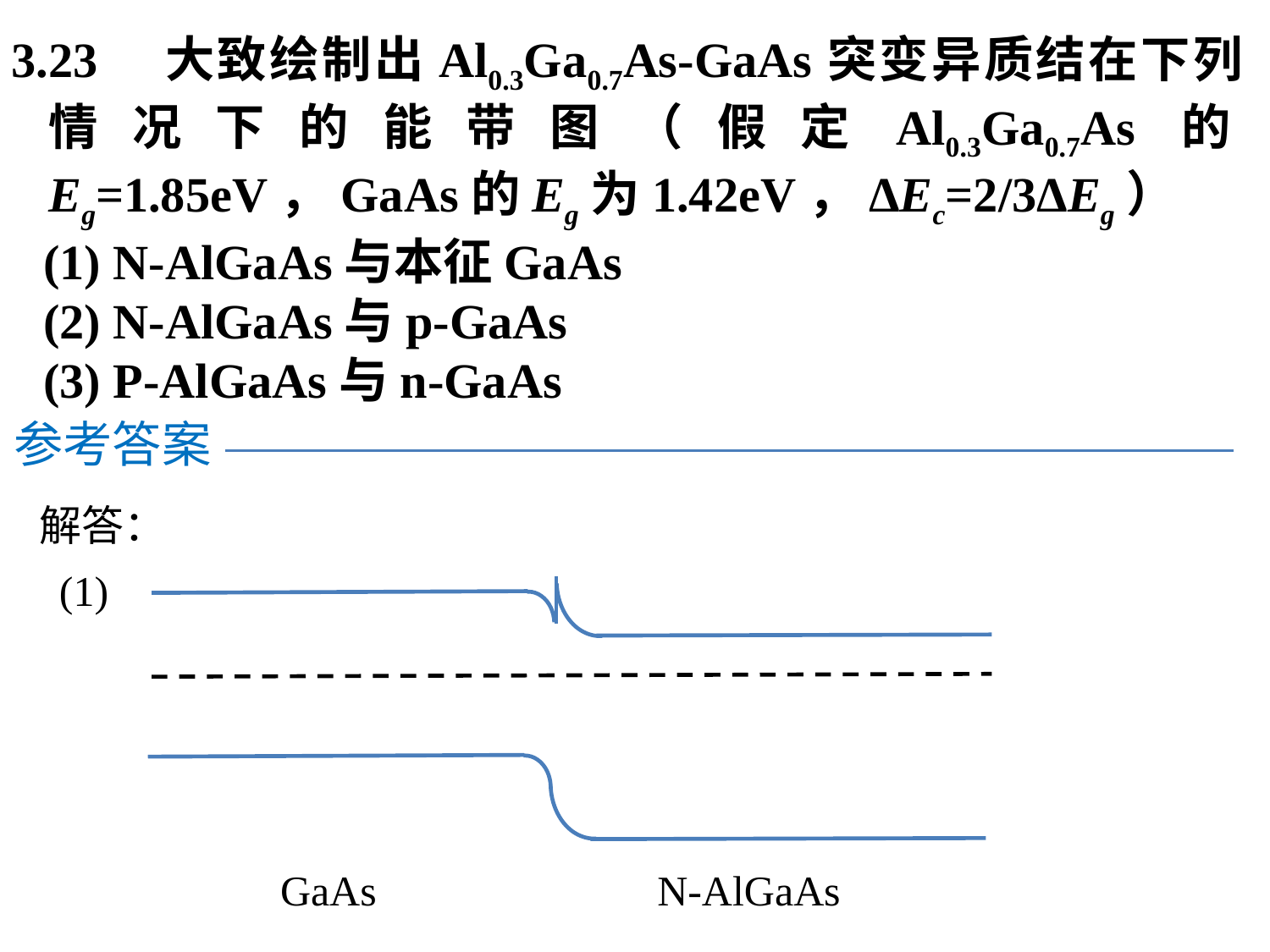

3.23　大致绘制出Al0.3Ga0.7As-GaAs突变异质结在下列情况下的能带图（假定Al0.3Ga0.7As的Eg=1.85eV，GaAs的Eg为1.42eV，ΔEc=2/3ΔEg）
(1) N-AlGaAs与本征GaAs
(2) N-AlGaAs与p-GaAs
(3) P-AlGaAs与n-GaAs
参考答案
解答：

(1)

GaAs
N-AlGaAs